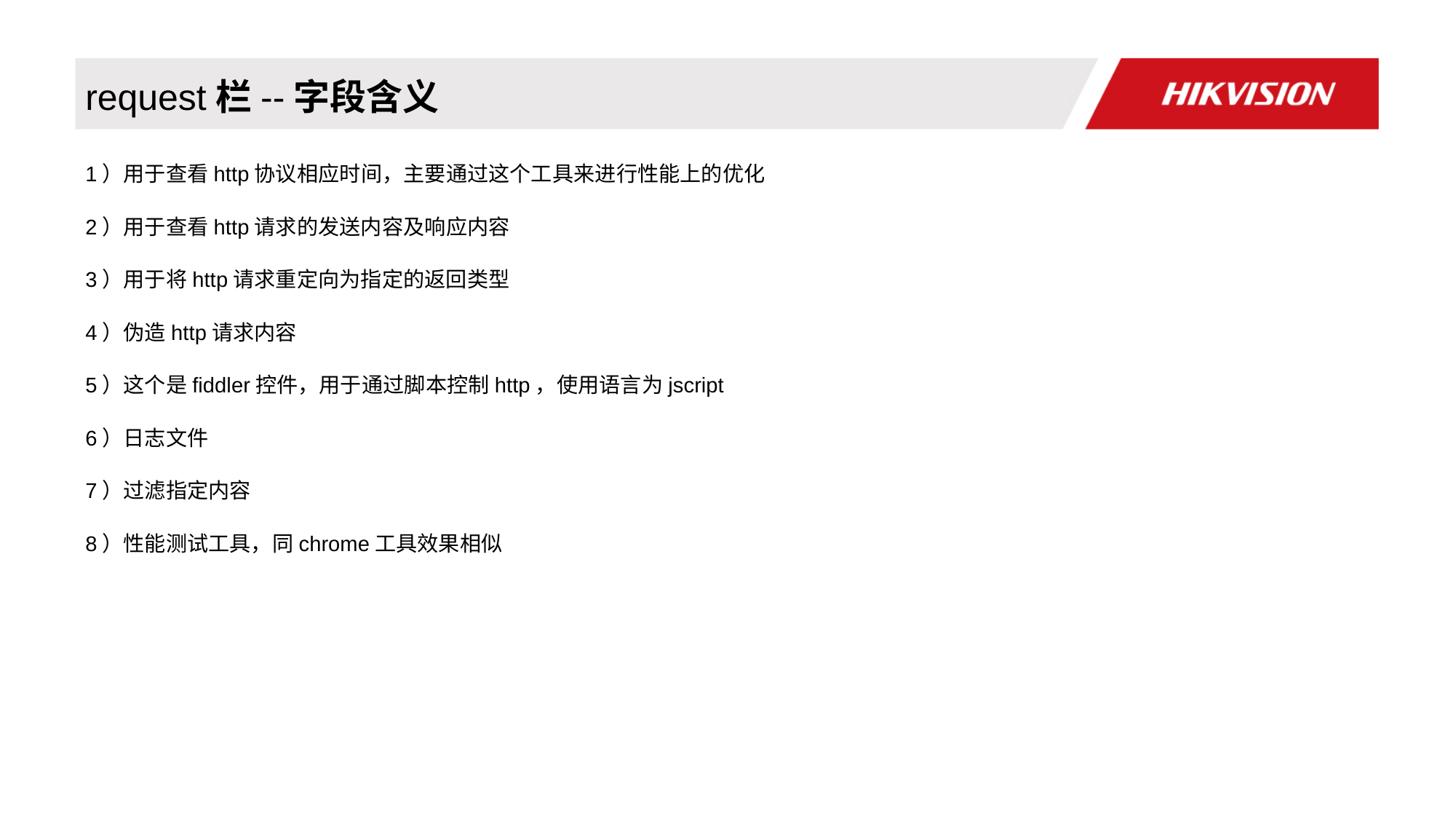

# request栏--字段含义
1）用于查看http协议相应时间，主要通过这个工具来进行性能上的优化
2）用于查看http请求的发送内容及响应内容
3）用于将http请求重定向为指定的返回类型
4）伪造http请求内容
5）这个是fiddler控件，用于通过脚本控制http，使用语言为jscript
6）日志文件
7）过滤指定内容
8）性能测试工具，同chrome工具效果相似